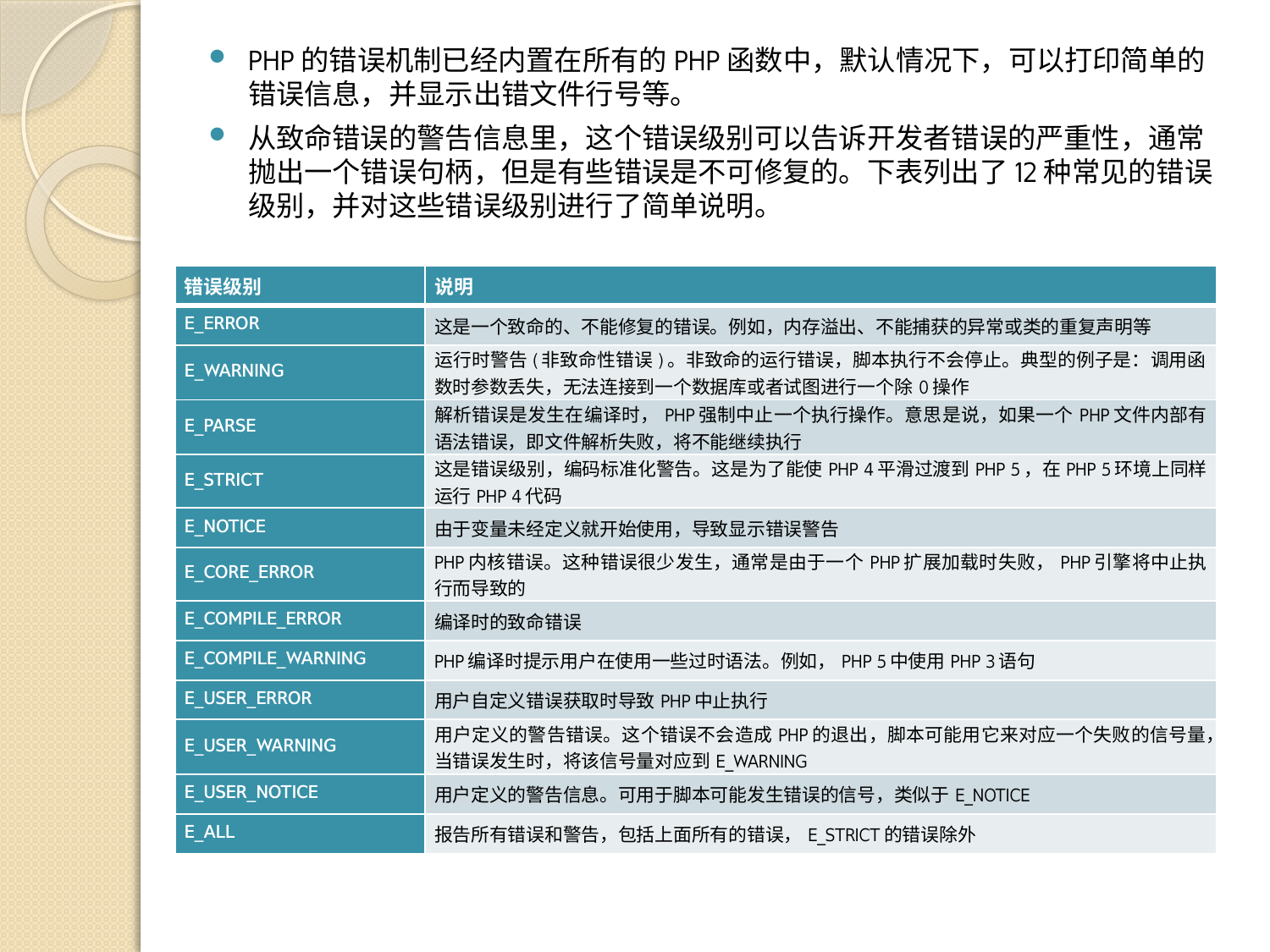

PHP的错误机制已经内置在所有的PHP函数中，默认情况下，可以打印简单的错误信息，并显示出错文件行号等。
从致命错误的警告信息里，这个错误级别可以告诉开发者错误的严重性，通常抛出一个错误句柄，但是有些错误是不可修复的。下表列出了12种常见的错误级别，并对这些错误级别进行了简单说明。
| 错误级别 | 说明 |
| --- | --- |
| E\_ERROR | 这是一个致命的、不能修复的错误。例如，内存溢出、不能捕获的异常或类的重复声明等 |
| E\_WARNING | 运行时警告(非致命性错误)。非致命的运行错误，脚本执行不会停止。典型的例子是：调用函数时参数丢失，无法连接到一个数据库或者试图进行一个除0操作 |
| E\_PARSE | 解析错误是发生在编译时，PHP强制中止一个执行操作。意思是说，如果一个PHP文件内部有语法错误，即文件解析失败，将不能继续执行 |
| E\_STRICT | 这是错误级别，编码标准化警告。这是为了能使PHP 4平滑过渡到PHP 5，在PHP 5环境上同样运行PHP 4代码 |
| E\_NOTICE | 由于变量未经定义就开始使用，导致显示错误警告 |
| E\_CORE\_ERROR | PHP内核错误。这种错误很少发生，通常是由于一个PHP扩展加载时失败，PHP引擎将中止执行而导致的 |
| E\_COMPILE\_ERROR | 编译时的致命错误 |
| E\_COMPILE\_WARNING | PHP编译时提示用户在使用一些过时语法。例如，PHP 5中使用PHP 3语句 |
| E\_USER\_ERROR | 用户自定义错误获取时导致PHP中止执行 |
| E\_USER\_WARNING | 用户定义的警告错误。这个错误不会造成PHP的退出，脚本可能用它来对应一个失败的信号量，当错误发生时，将该信号量对应到E\_WARNING |
| E\_USER\_NOTICE | 用户定义的警告信息。可用于脚本可能发生错误的信号，类似于E\_NOTICE |
| E\_ALL | 报告所有错误和警告，包括上面所有的错误，E\_STRICT的错误除外 |